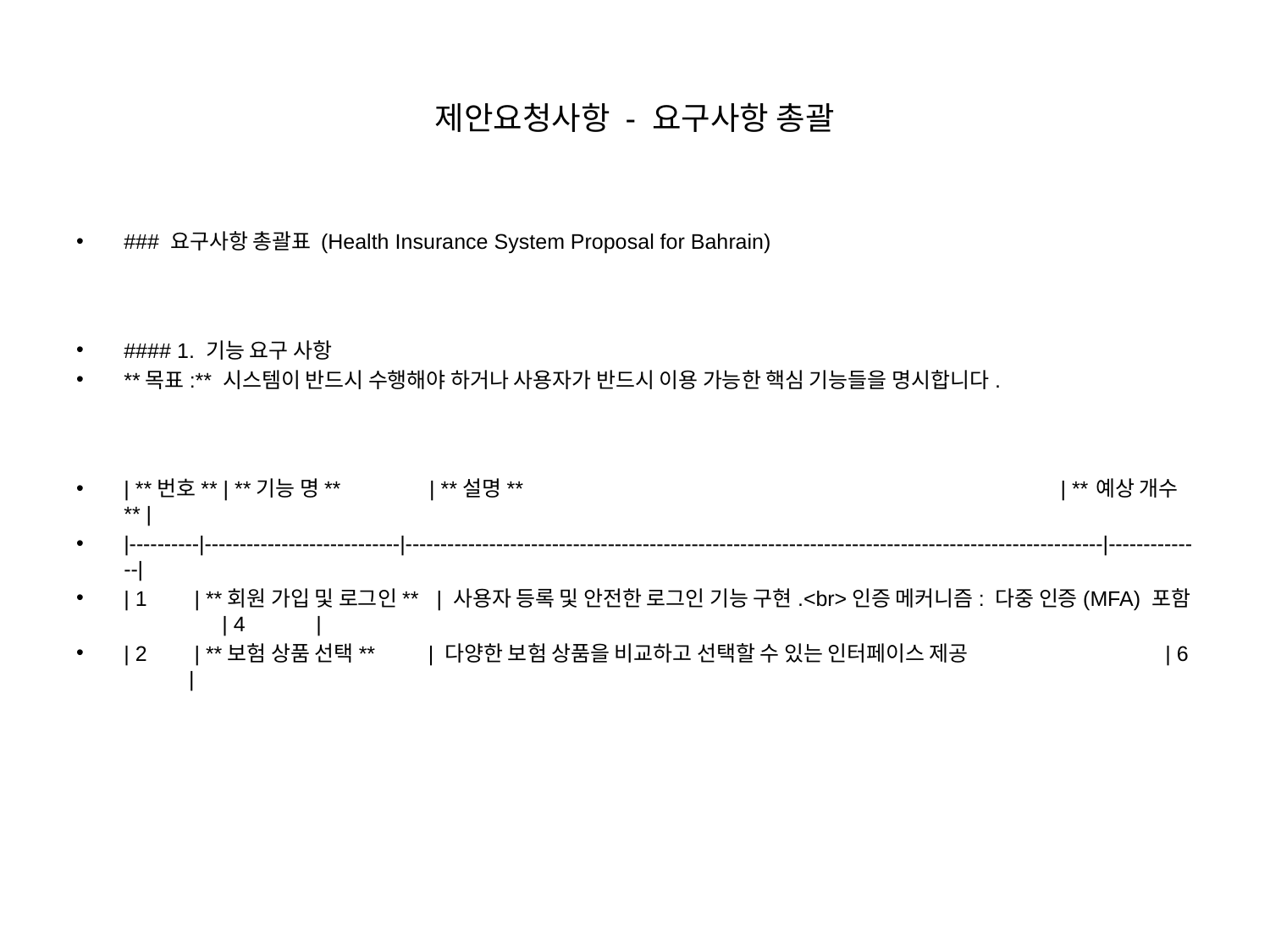

# 제안요청사항 - 요구사항 총괄
### 요구사항 총괄표 (Health Insurance System Proposal for Bahrain)

#### 1. 기능 요구 사항
**목표:** 시스템이 반드시 수행해야 하거나 사용자가 반드시 이용 가능한 핵심 기능들을 명시합니다.

| **번호** | **기능 명**               | **설명**                                                                                           | **예상 개수** |
|----------|----------------------------|----------------------------------------------------------------------------------------------------|--------------|
| 1        | **회원 가입 및 로그인**   | 사용자 등록 및 안전한 로그인 기능 구현.<br>인증 메커니즘: 다중 인증(MFA) 포함                     | 4            |
| 2        | **보험 상품 선택**         | 다양한 보험 상품을 비교하고 선택할 수 있는 인터페이스 제공                                         | 6            |